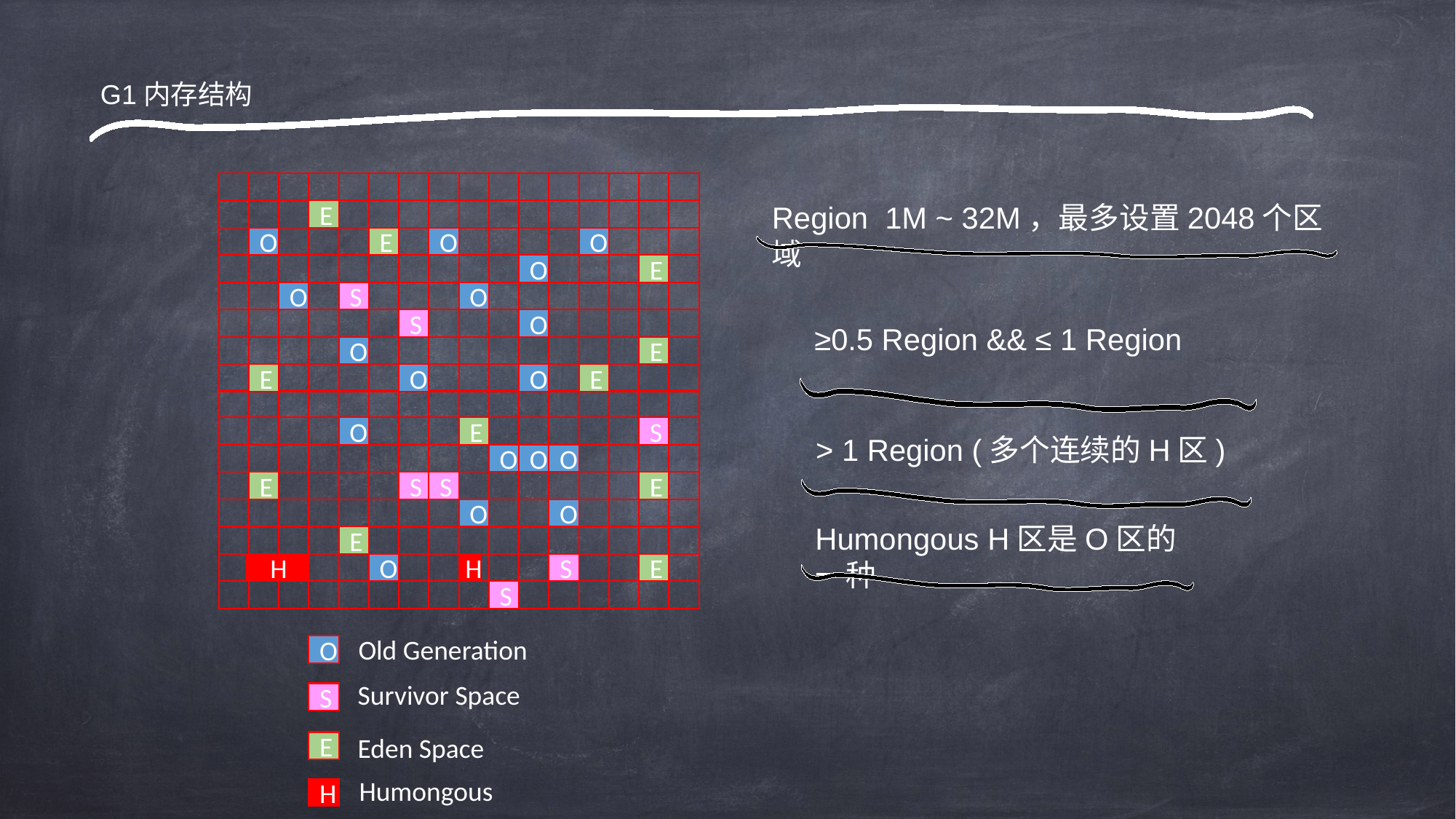

G1内存结构

Region  1M ~ 32M，最多设置2048个区域

E

O

E

O

O

O

E

O

S

O

S

O

≥0.5 Region && ≤ 1 Region

O

E

E

O

O

E

O

E

S

> 1 Region (多个连续的H区)

O
O

O

E

S

S

E

O

O

Humongous H区是O区的一种

E

H
H

O

S

E

S

Old Generation
O
Survivor Space
S
Eden Space
E
Humongous
H